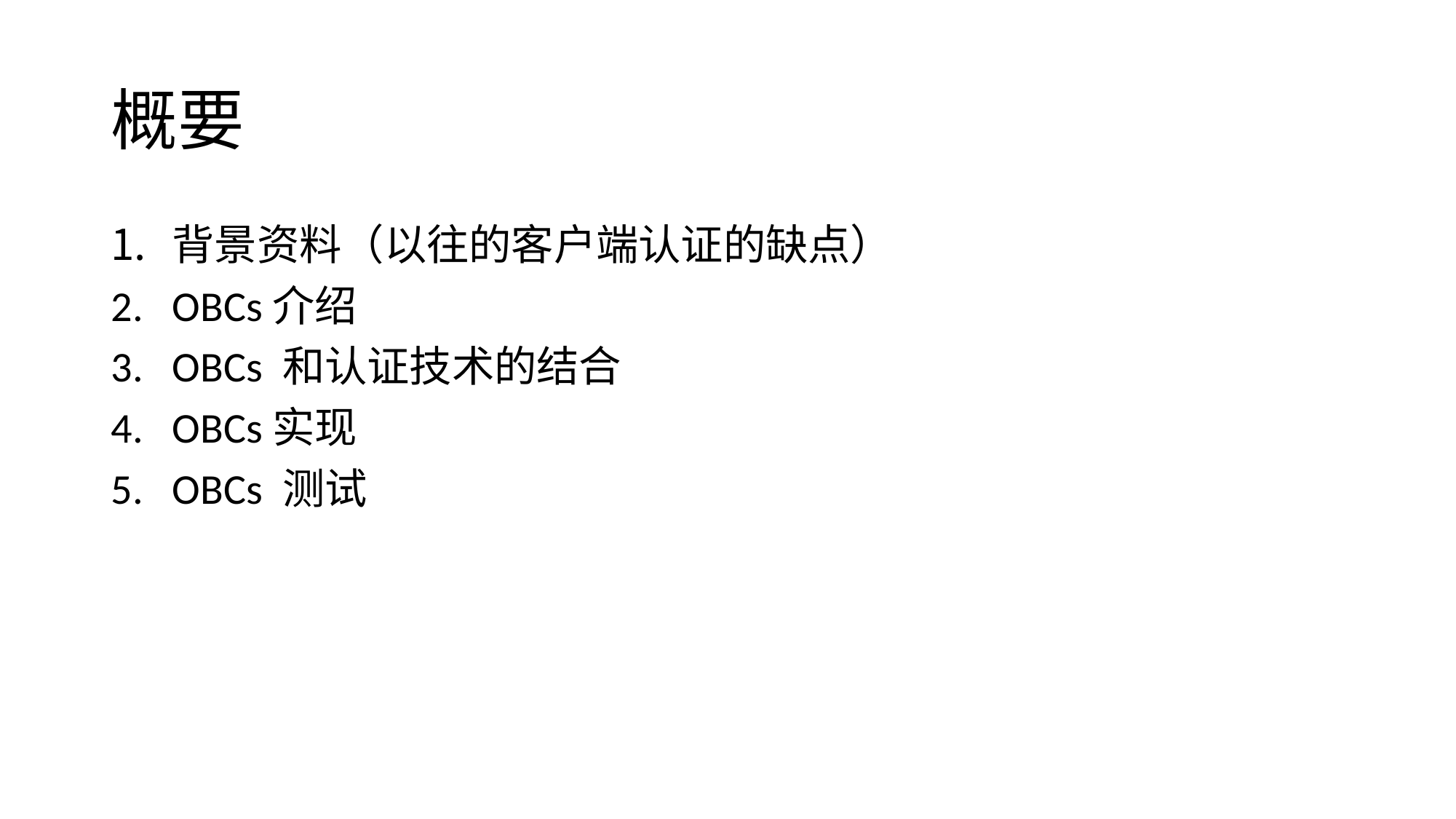

# 概要
背景资料（以往的客户端认证的缺点）
OBCs介绍
OBCs 和认证技术的结合
OBCs实现
OBCs 测试